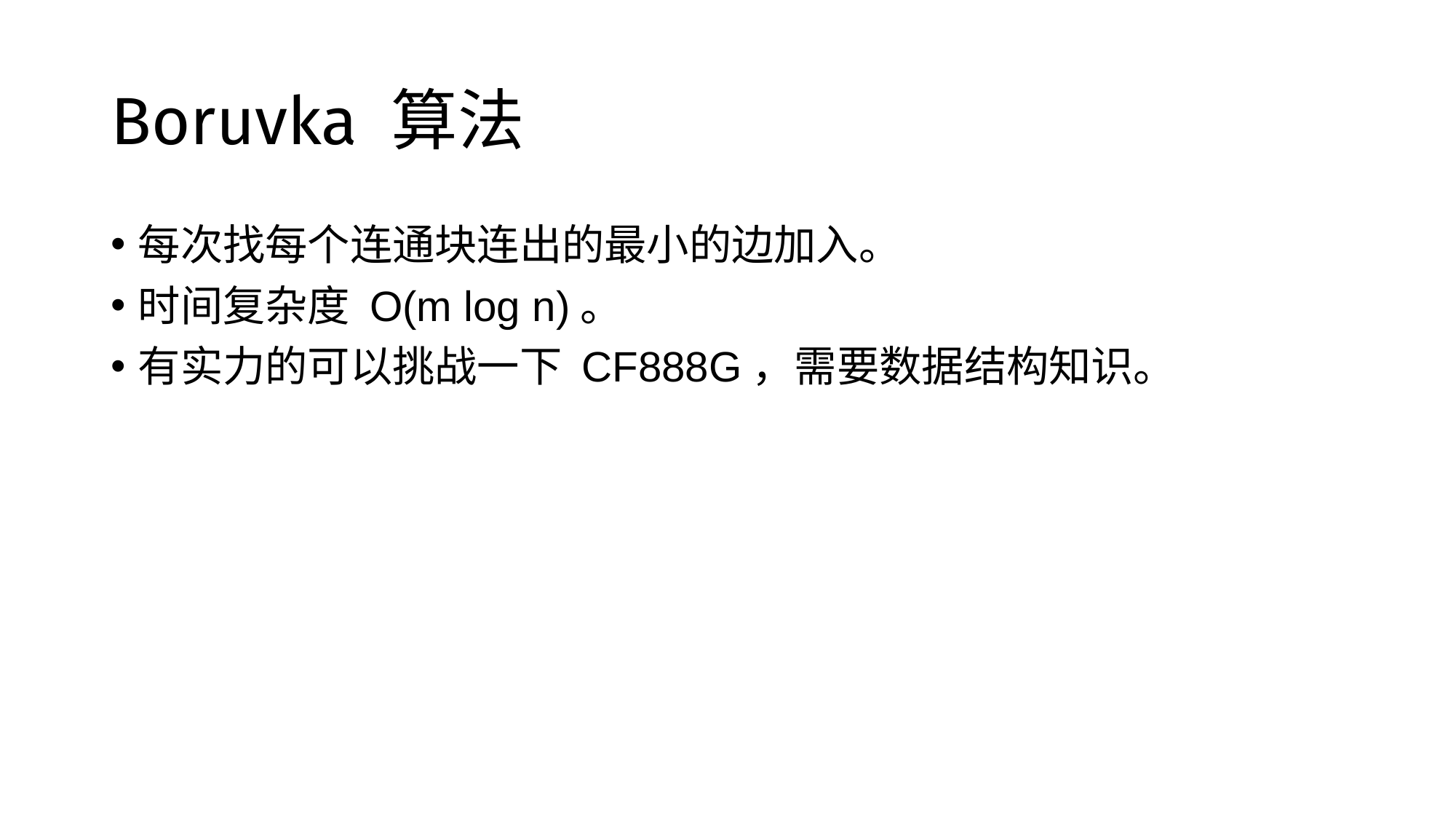

# Boruvka 算法
每次找每个连通块连出的最小的边加入。
时间复杂度 O(m log n)。
有实力的可以挑战一下 CF888G，需要数据结构知识。